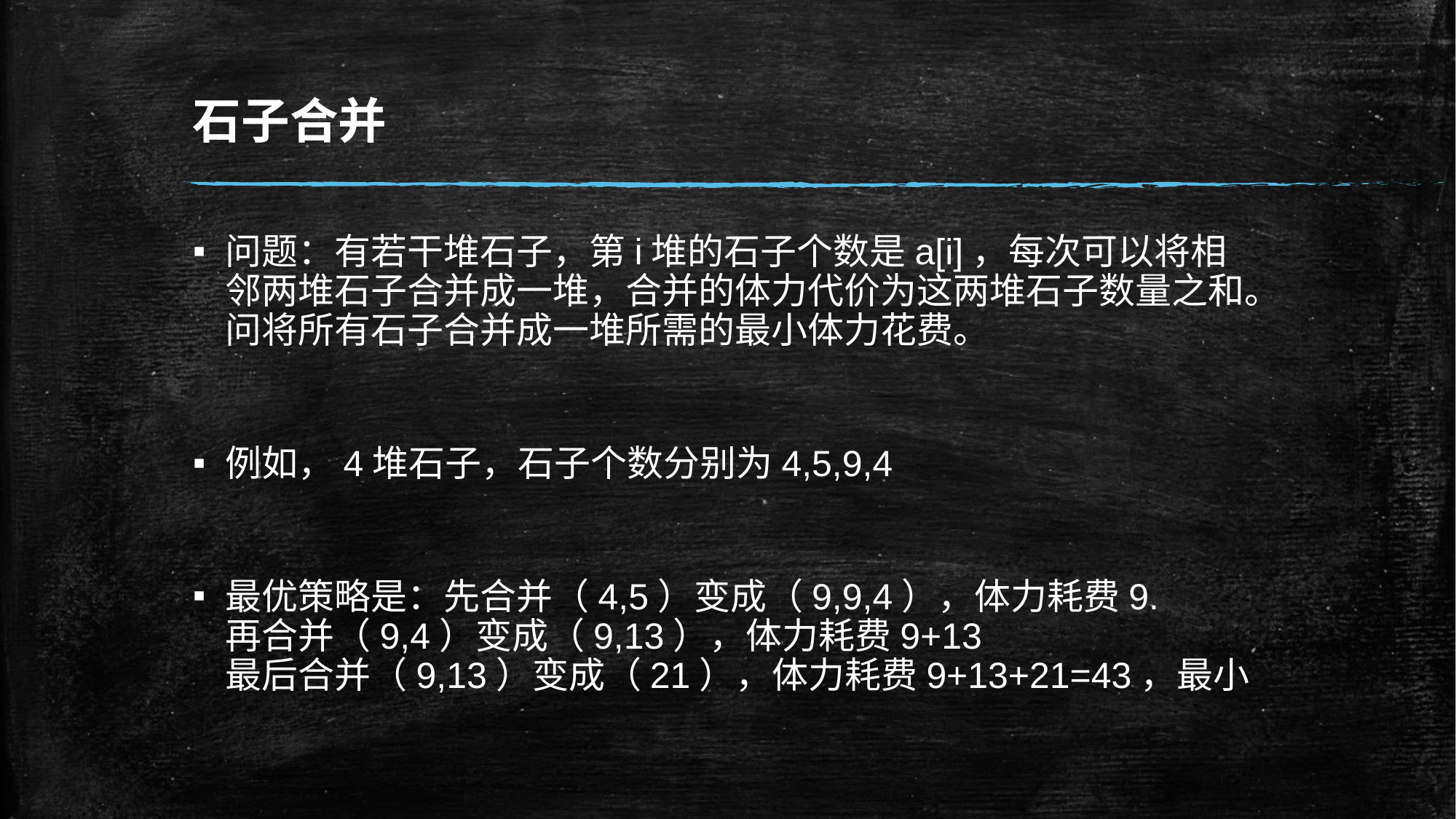

# 石子合并
问题：有若干堆石子，第i堆的石子个数是a[i]，每次可以将相邻两堆石子合并成一堆，合并的体力代价为这两堆石子数量之和。问将所有石子合并成一堆所需的最小体力花费。

例如，4堆石子，石子个数分别为4,5,9,4

最优策略是：先合并（4,5）变成（9,9,4），体力耗费9.
再合并（9,4）变成（9,13），体力耗费9+13
最后合并（9,13）变成（21），体力耗费9+13+21=43，最小